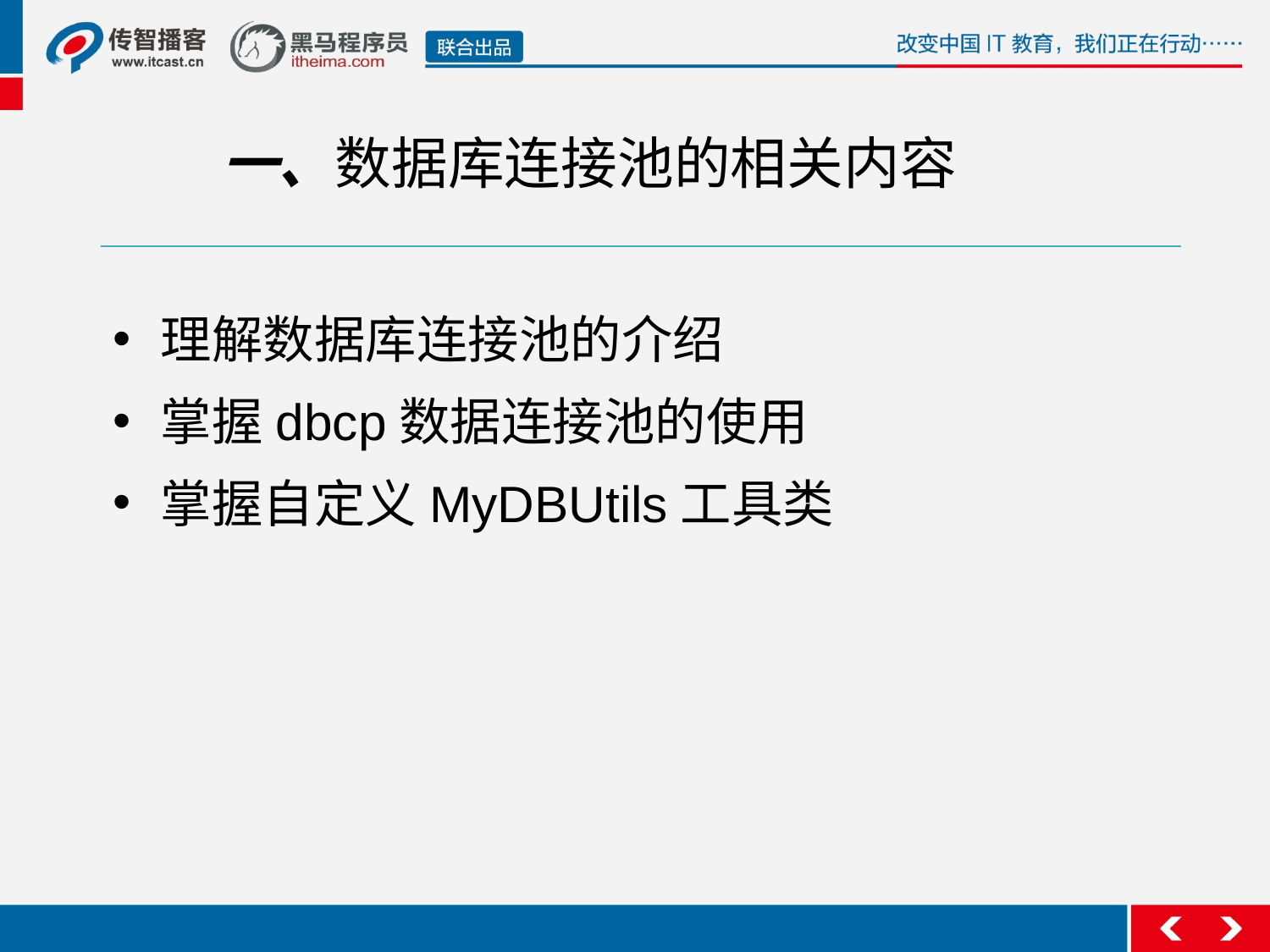

一、数据库连接池的相关内容
理解数据库连接池的介绍
掌握dbcp数据连接池的使用
掌握自定义MyDBUtils工具类